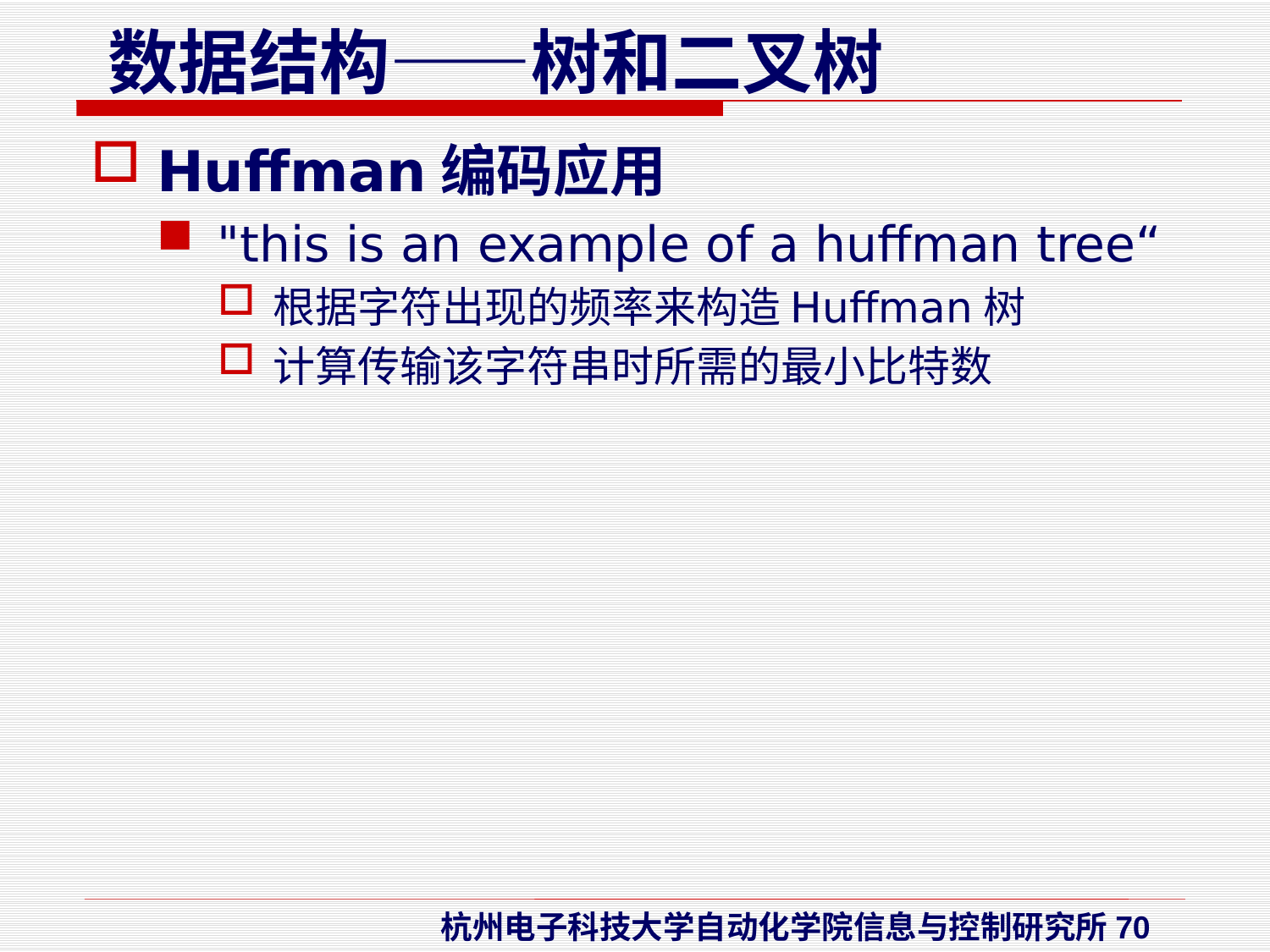

Huffman编码应用
"this is an example of a huffman tree“
根据字符出现的频率来构造Huffman树
计算传输该字符串时所需的最小比特数